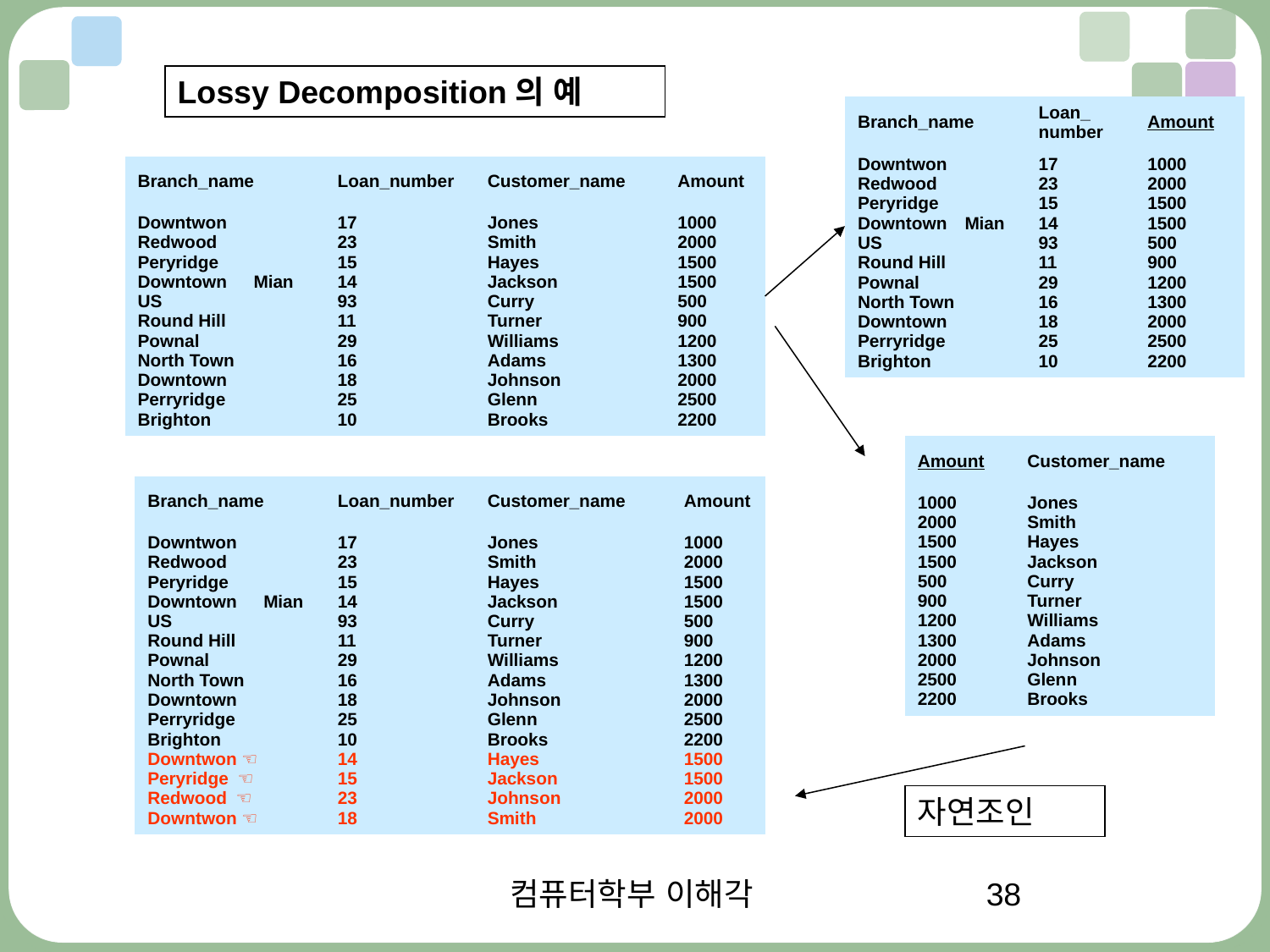

Lossy Decomposition의 예
| Branch\_name | Loan\_ number | Amount |
| --- | --- | --- |
| Downtwon       Redwood        Peryridge        Downtown    Mian US Round Hill Pownal North Town Downtown Perryridge Brighton | 17 23 15 14 93 11 29 16 18 25 10 | 1000 2000 1500 1500 500 900 1200 1300 2000 2500 2200 |
| Branch\_name | Loan\_number | Customer\_name | Amount |
| --- | --- | --- | --- |
| Downtwon       Redwood        Peryridge        Downtown      Mian US Round Hill Pownal North Town Downtown Perryridge Brighton | 17 23 15 14 93 11 29 16 18 25 10 | Jones   Smith Hayes Jackson Curry Turner Williams Adams Johnson Glenn Brooks | 1000 2000 1500 1500 500 900 1200 1300 2000 2500 2200 |

| Amount | Customer\_name |
| --- | --- |
| 1000 2000 1500 1500 500 900 1200 1300 2000 2500 2200 | Jones   Smith Hayes Jackson Curry Turner Williams Adams Johnson Glenn Brooks |
| Branch\_name | Loan\_number | Customer\_name | Amount |
| --- | --- | --- | --- |
| Downtwon       Redwood        Peryridge        Downtown      Mian US Round Hill Pownal North Town Downtown Perryridge Brighton  Downtwon ☜ Peryridge  ☜ Redwood  ☜ Downtwon ☜ | 17 23 15 14 93 11 29 16 18 25 10 14 15 23 18 | Jones   Smith Hayes Jackson Curry Turner Williams Adams Johnson Glenn Brooks Hayes Jackson  Johnson Smith | 1000 2000 1500 1500 500 900 1200 1300 2000 2500 2200 1500 1500 2000 2000 |

자연조인
컴퓨터학부 이해각
38